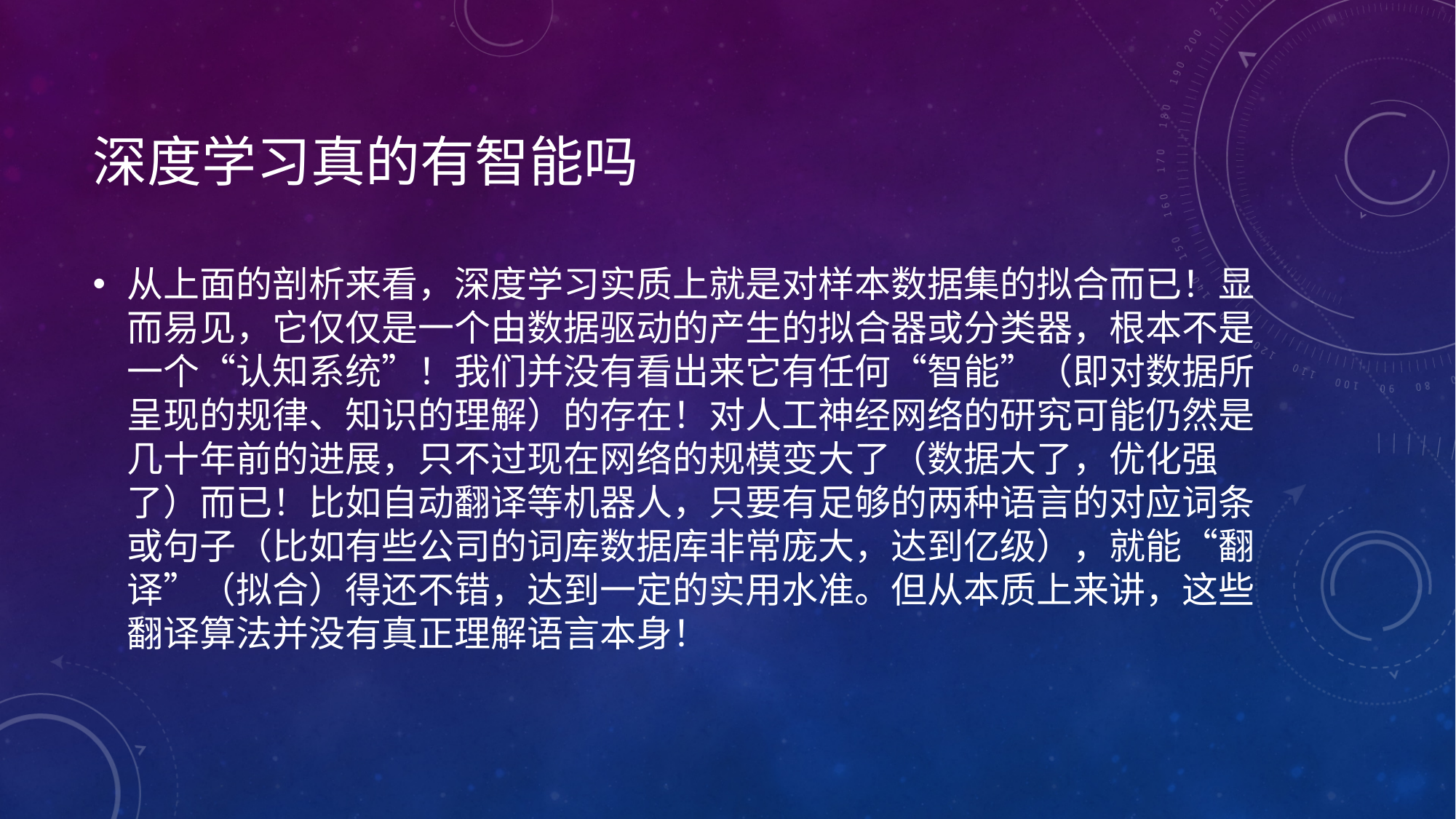

# 深度学习真的有智能吗
从上面的剖析来看，深度学习实质上就是对样本数据集的拟合而已！显而易见，它仅仅是一个由数据驱动的产生的拟合器或分类器，根本不是一个“认知系统”！我们并没有看出来它有任何“智能”（即对数据所呈现的规律、知识的理解）的存在！对人工神经网络的研究可能仍然是几十年前的进展，只不过现在网络的规模变大了（数据大了，优化强了）而已！比如自动翻译等机器人，只要有足够的两种语言的对应词条或句子（比如有些公司的词库数据库非常庞大，达到亿级），就能“翻译”（拟合）得还不错，达到一定的实用水准。但从本质上来讲，这些翻译算法并没有真正理解语言本身！